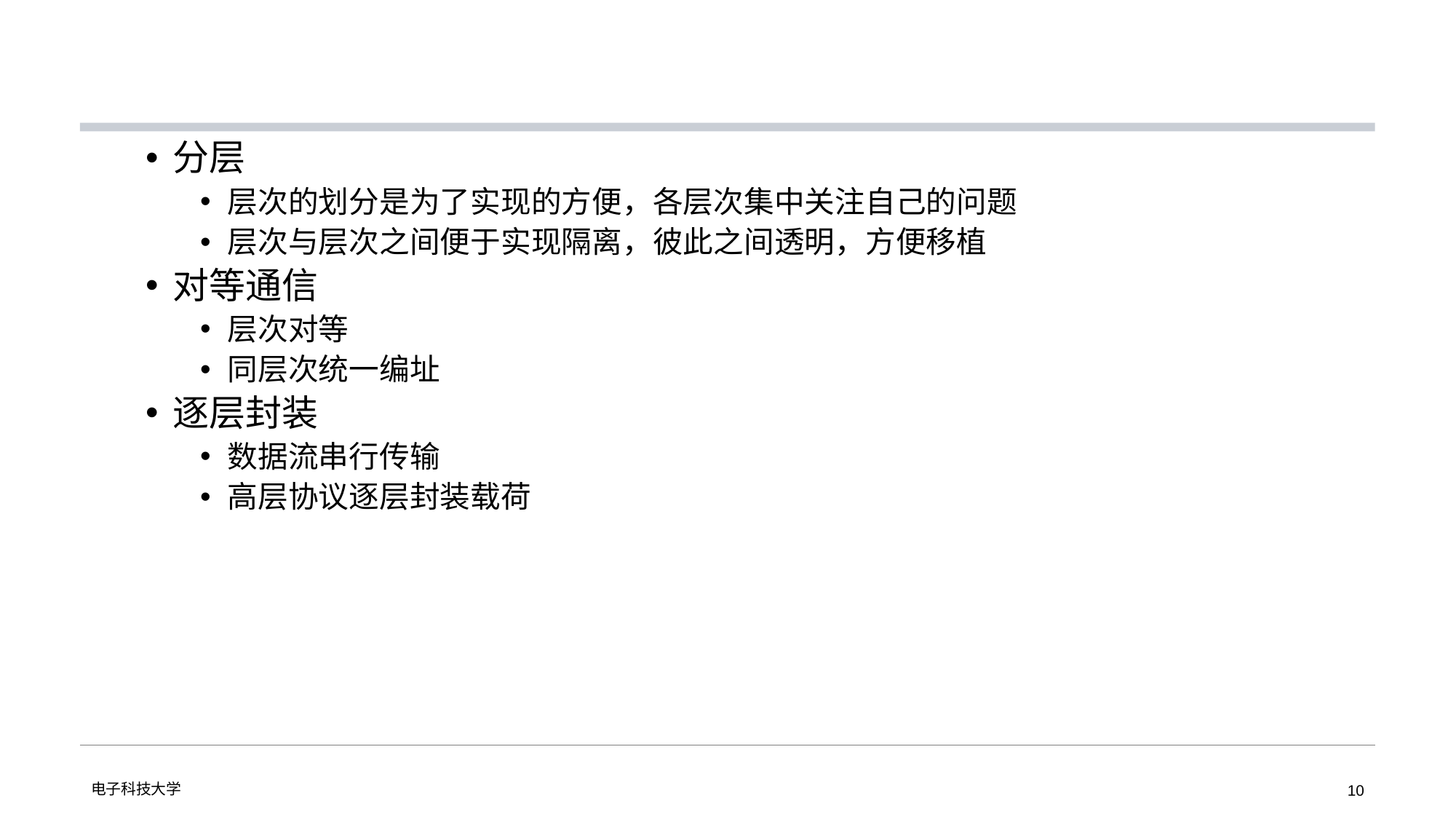

#
分层
层次的划分是为了实现的方便，各层次集中关注自己的问题
层次与层次之间便于实现隔离，彼此之间透明，方便移植
对等通信
层次对等
同层次统一编址
逐层封装
数据流串行传输
高层协议逐层封装载荷

电子科技大学
10